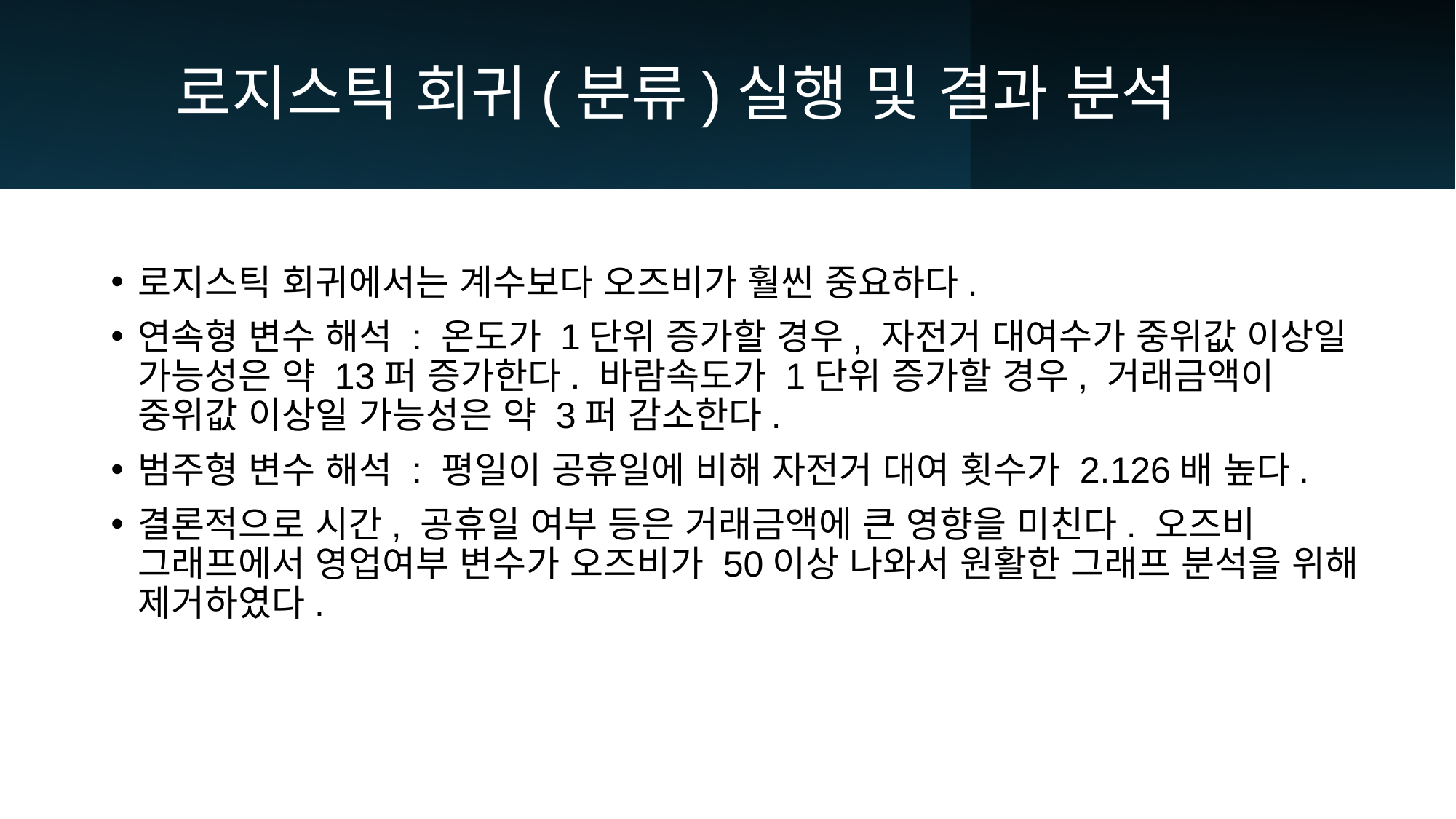

# 로지스틱 회귀(분류)실행 및 결과 분석
로지스틱 회귀에서는 계수보다 오즈비가 훨씬 중요하다.
연속형 변수 해석 : 온도가 1단위 증가할 경우, 자전거 대여수가 중위값 이상일 가능성은 약 13퍼 증가한다. 바람속도가 1단위 증가할 경우, 거래금액이 중위값 이상일 가능성은 약 3퍼 감소한다.
범주형 변수 해석 : 평일이 공휴일에 비해 자전거 대여 횟수가 2.126배 높다.
결론적으로 시간, 공휴일 여부 등은 거래금액에 큰 영향을 미친다. 오즈비 그래프에서 영업여부 변수가 오즈비가 50이상 나와서 원활한 그래프 분석을 위해 제거하였다.